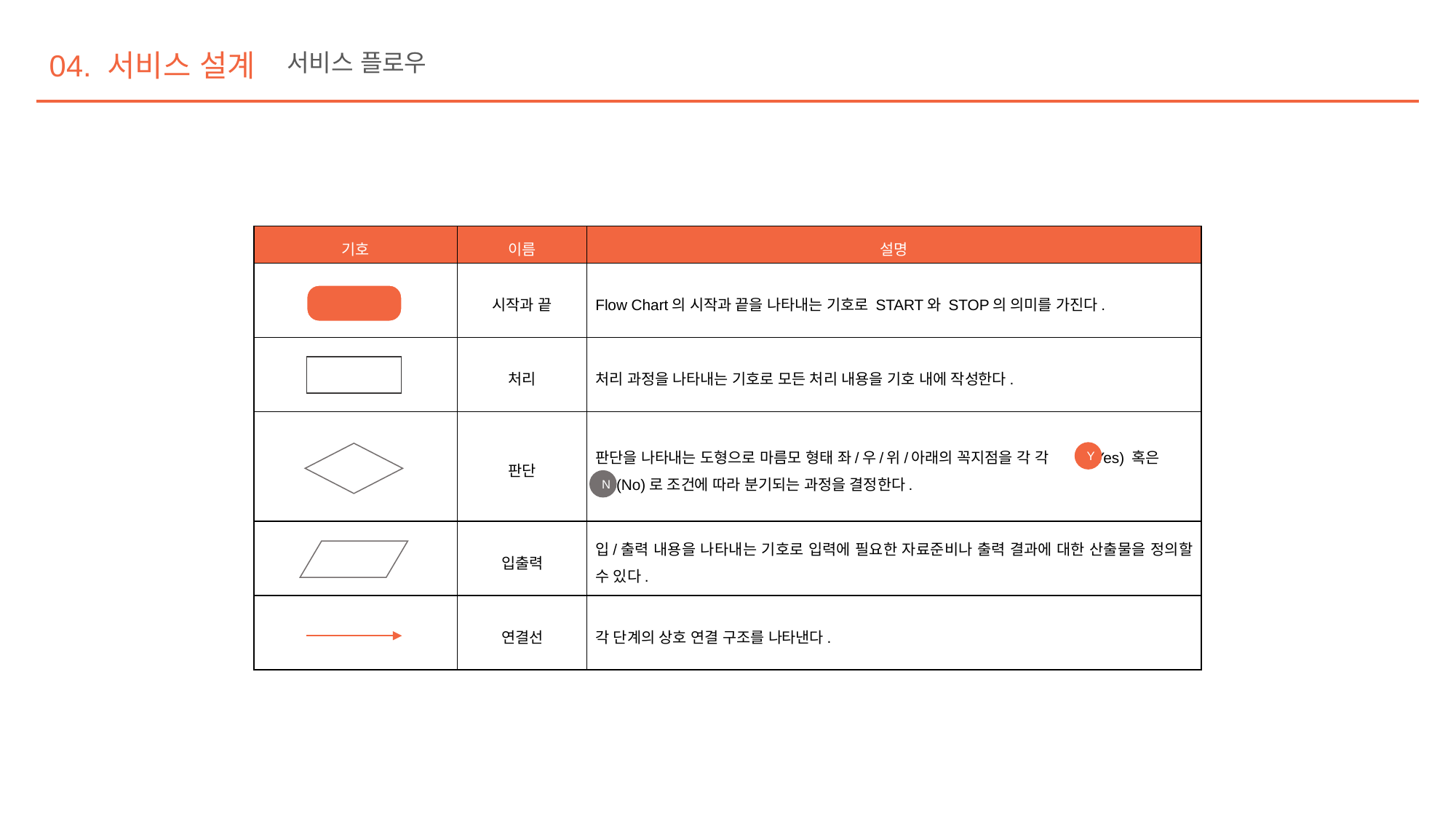

04. 서비스 설계
서비스 플로우
| 기호 | 이름 | 설명 |
| --- | --- | --- |
|  | 시작과 끝 | Flow Chart의 시작과 끝을 나타내는 기호로 START와 STOP의 의미를 가진다. |
|  | 처리 | 처리 과정을 나타내는 기호로 모든 처리 내용을 기호 내에 작성한다. |
|  | 판단 | 판단을 나타내는 도형으로 마름모 형태 좌/우/위/아래의 꼭지점을 각 각 (Yes) 혹은 (No)로 조건에 따라 분기되는 과정을 결정한다. |
|  | 입출력 | 입/출력 내용을 나타내는 기호로 입력에 필요한 자료준비나 출력 결과에 대한 산출물을 정의할 수 있다. |
|  | 연결선 | 각 단계의 상호 연결 구조를 나타낸다. |

Y

N